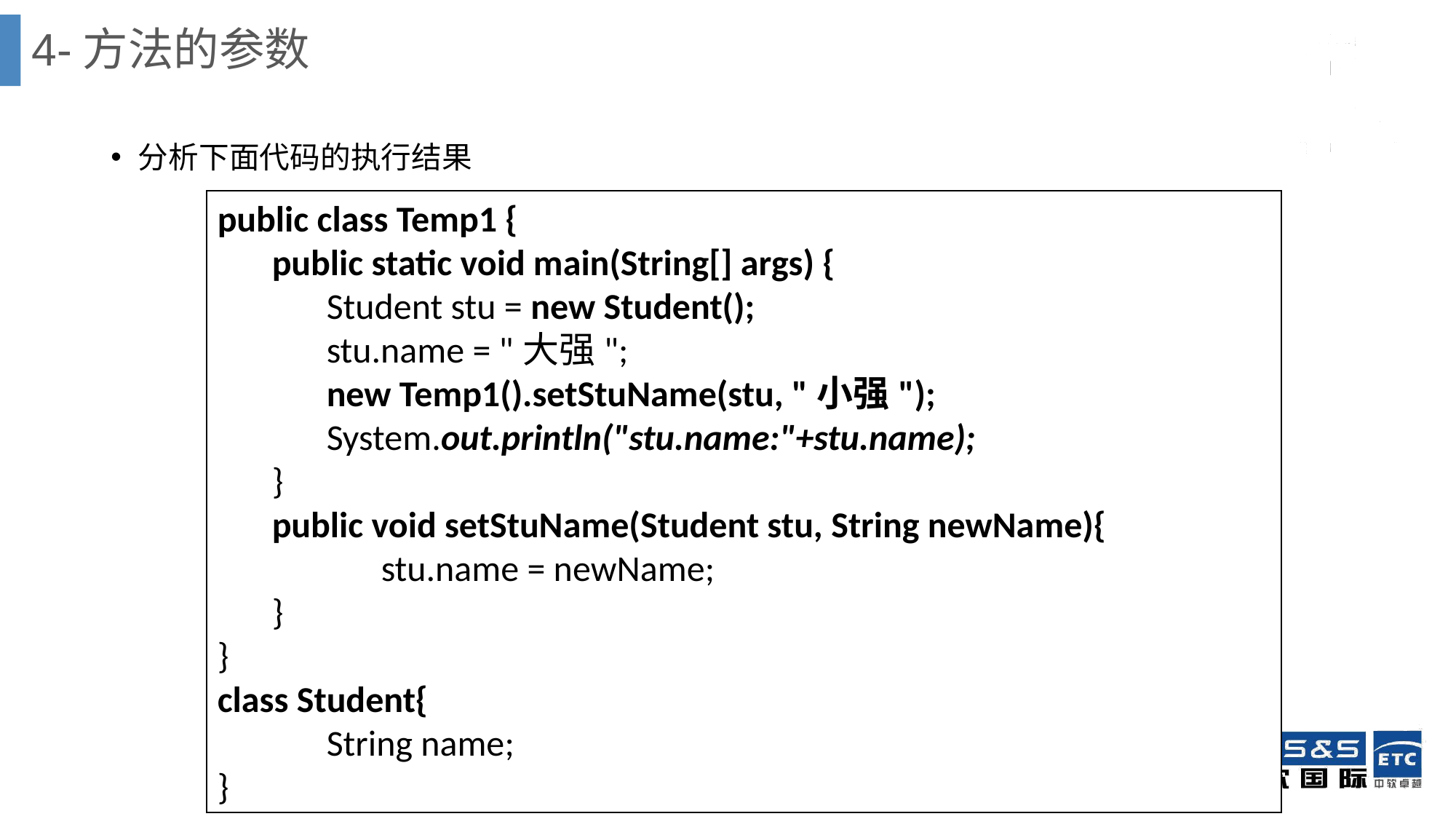

# 4-方法的参数
分析下面代码的执行结果

public class Temp1 {
public static void main(String[] args) {
Student stu = new Student();
stu.name = "大强";
new Temp1().setStuName(stu, "小强");
System.out.println("stu.name:"+stu.name);
}
public void setStuName(Student stu, String newName){
	stu.name = newName;
}
}
class Student{
	String name;
}